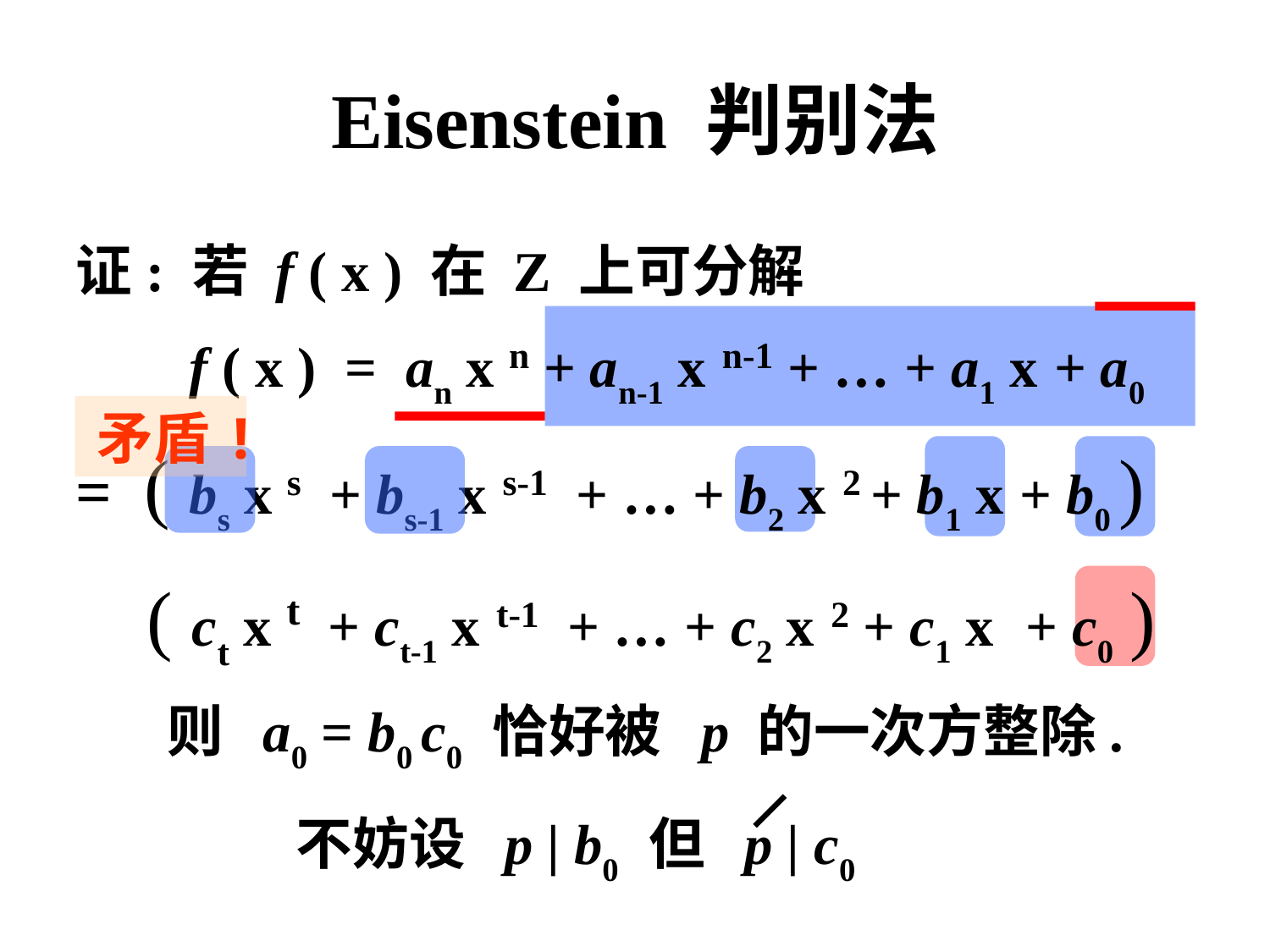

# Eisenstein 判别法
证: 若 f ( x ) 在 Z 上可分解
        f ( x )  =  an x n + an-1 x n-1 + … + a1 x + a0
=  ( bs x s  + bs-1 x s-1  + … + b2 x 2 + b1 x + b0 )
     ( ct x t  + ct-1 x t-1  + … + c2 x 2 + c1 x  + c0  )
      则  a0 = b0 c0  恰好被  p 的一次方整除.
                不妨设  p | b0  但  p | c0

矛盾!